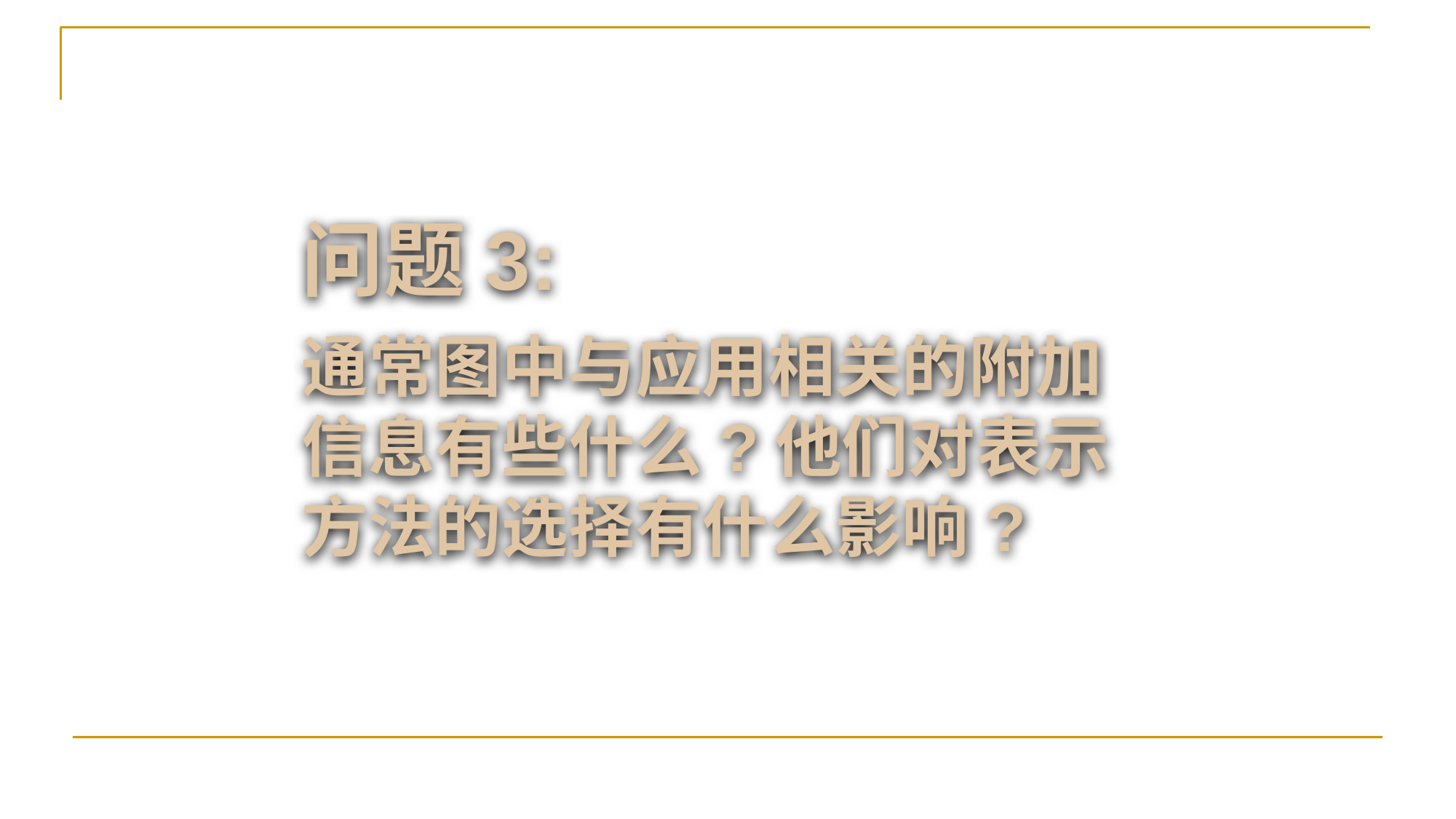

问题3:
通常图中与应用相关的附加信息有些什么?他们对表示方法的选择有什么影响?